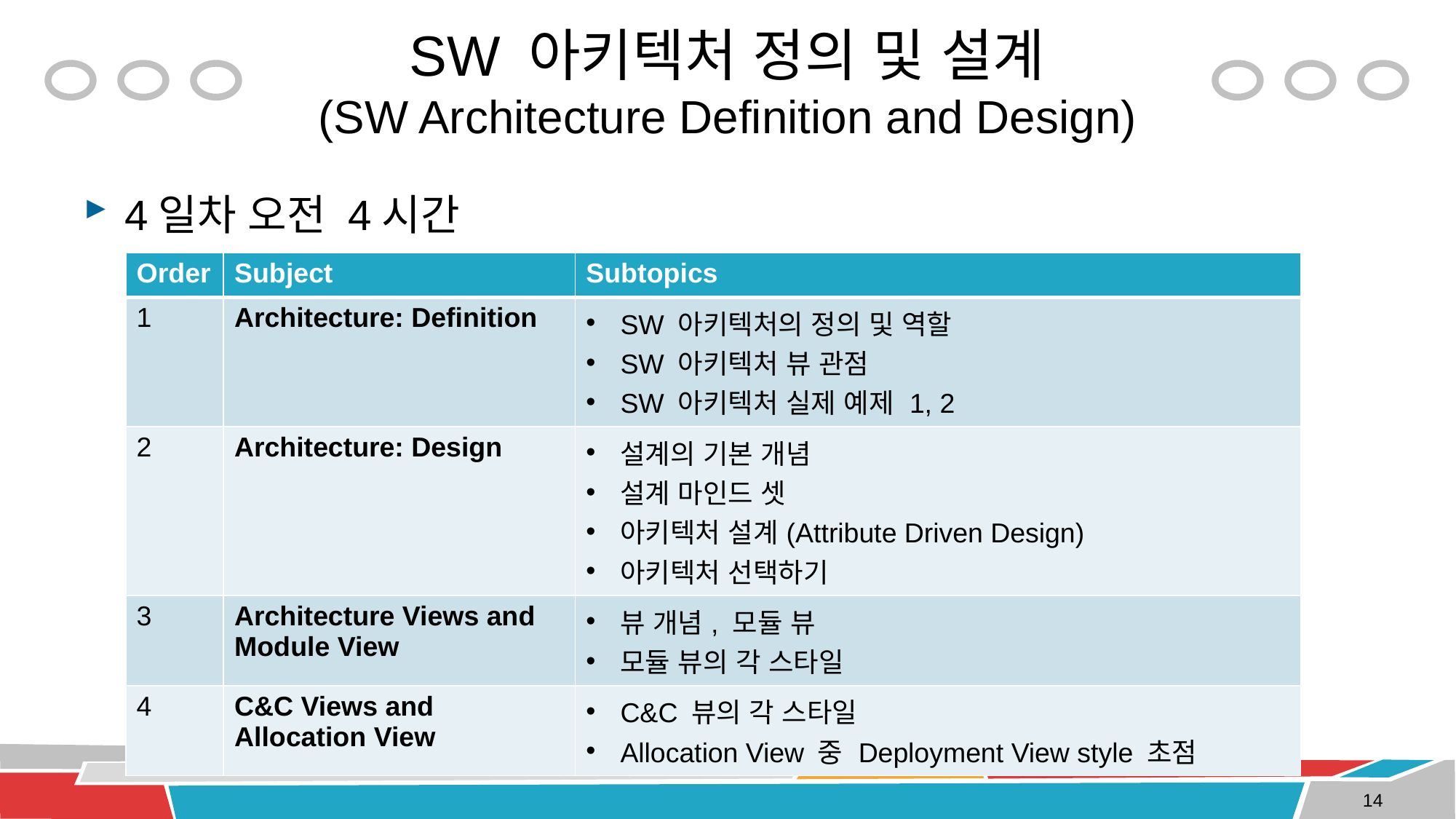

# SW 아키텍처 정의 및 설계 (SW Architecture Definition and Design)
4일차 오전 4시간

| Order | Subject | Subtopics |
| --- | --- | --- |
| 1 | Architecture: Definition | SW 아키텍처의 정의 및 역할 SW 아키텍처 뷰 관점 SW 아키텍처 실제 예제 1, 2 |
| 2 | Architecture: Design | 설계의 기본 개념 설계 마인드 셋 아키텍처 설계(Attribute Driven Design) 아키텍처 선택하기 |
| 3 | Architecture Views and Module View | 뷰 개념, 모듈 뷰 모듈 뷰의 각 스타일 |
| 4 | C&C Views and Allocation View | C&C 뷰의 각 스타일 Allocation View 중 Deployment View style 초점 |
14